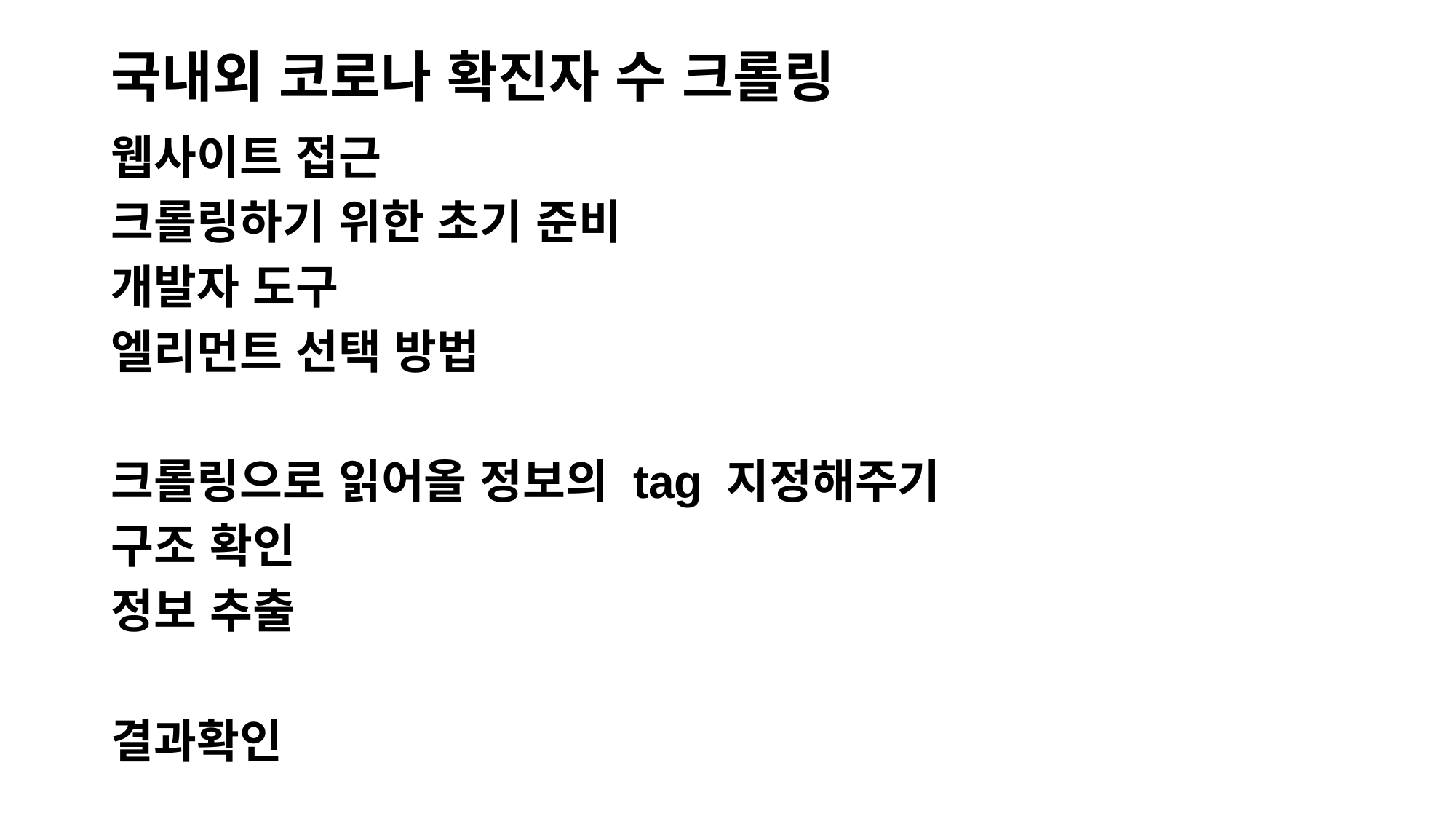

# 국내외 코로나 확진자 수 크롤링
웹사이트 접근
크롤링하기 위한 초기 준비
개발자 도구
엘리먼트 선택 방법

크롤링으로 읽어올 정보의 tag 지정해주기
구조 확인
정보 추출

결과확인